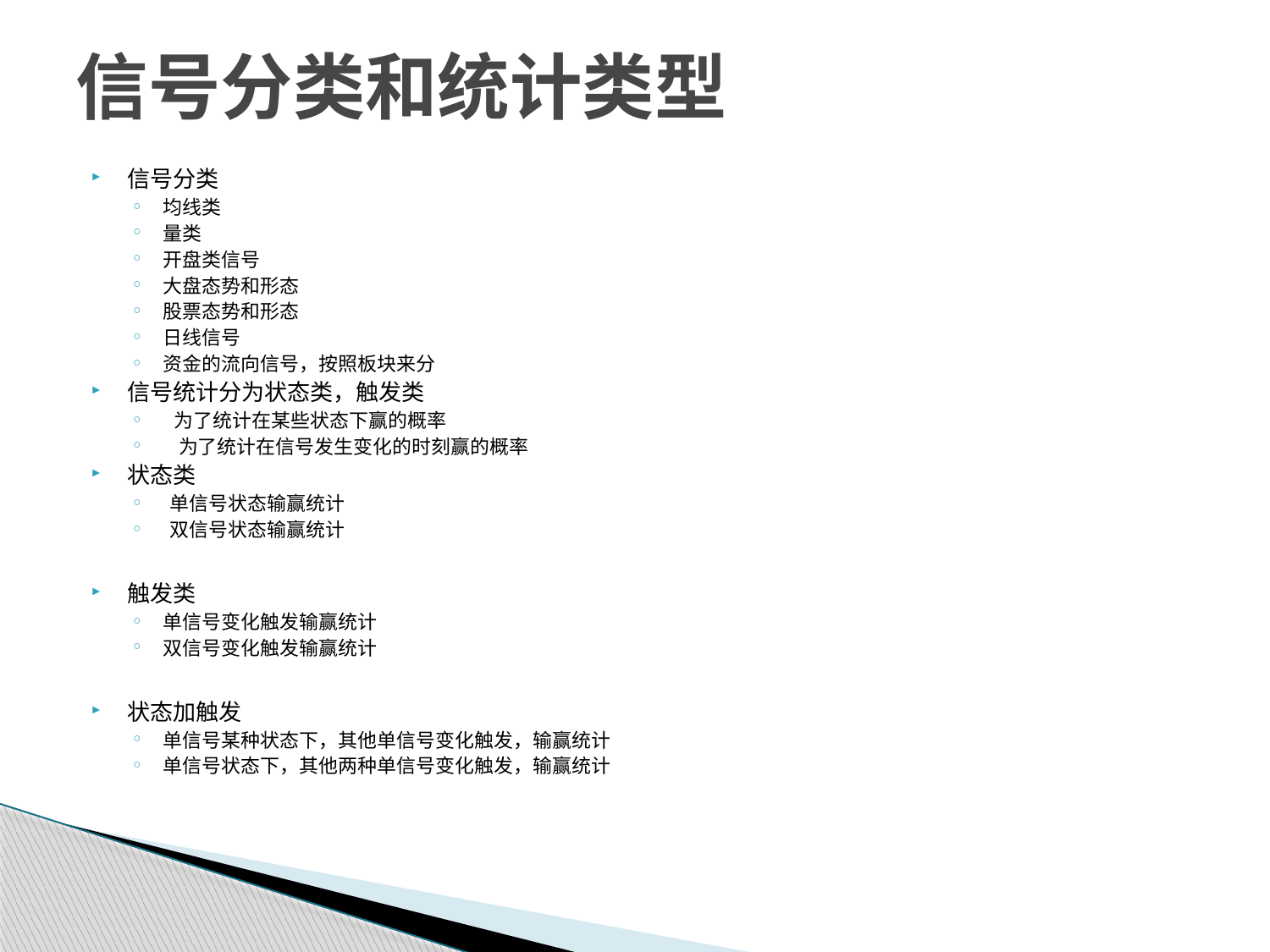

# 信号分类和统计类型
信号分类
均线类
量类
开盘类信号
大盘态势和形态
股票态势和形态
日线信号
资金的流向信号，按照板块来分
信号统计分为状态类，触发类
  为了统计在某些状态下赢的概率
   为了统计在信号发生变化的时刻赢的概率
状态类
 单信号状态输赢统计
 双信号状态输赢统计

触发类
单信号变化触发输赢统计
双信号变化触发输赢统计

状态加触发
单信号某种状态下，其他单信号变化触发，输赢统计
单信号状态下，其他两种单信号变化触发，输赢统计